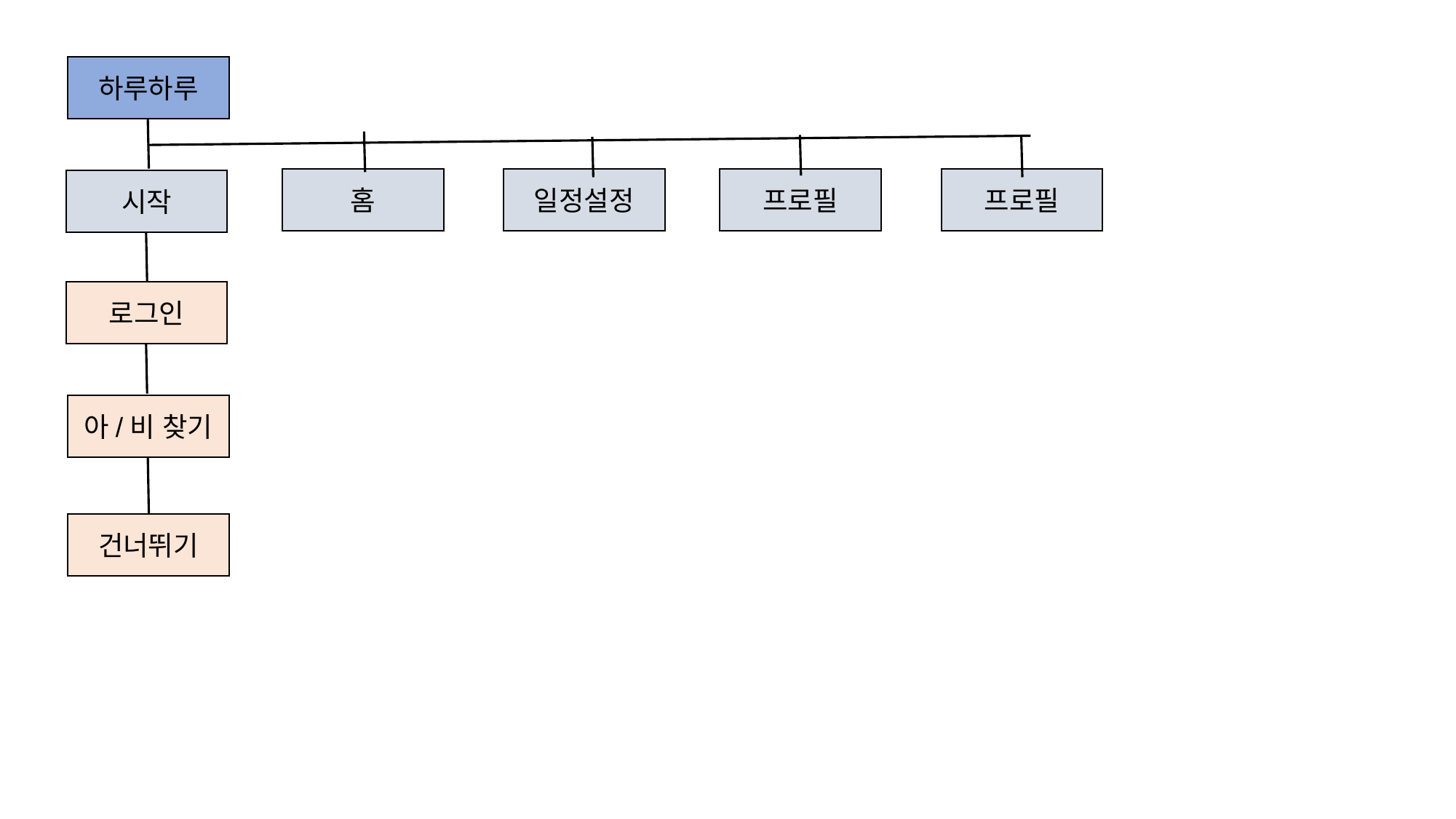

하루하루
프로필
일정설정
프로필
홈
시작
로그인
아/비 찾기
건너뛰기